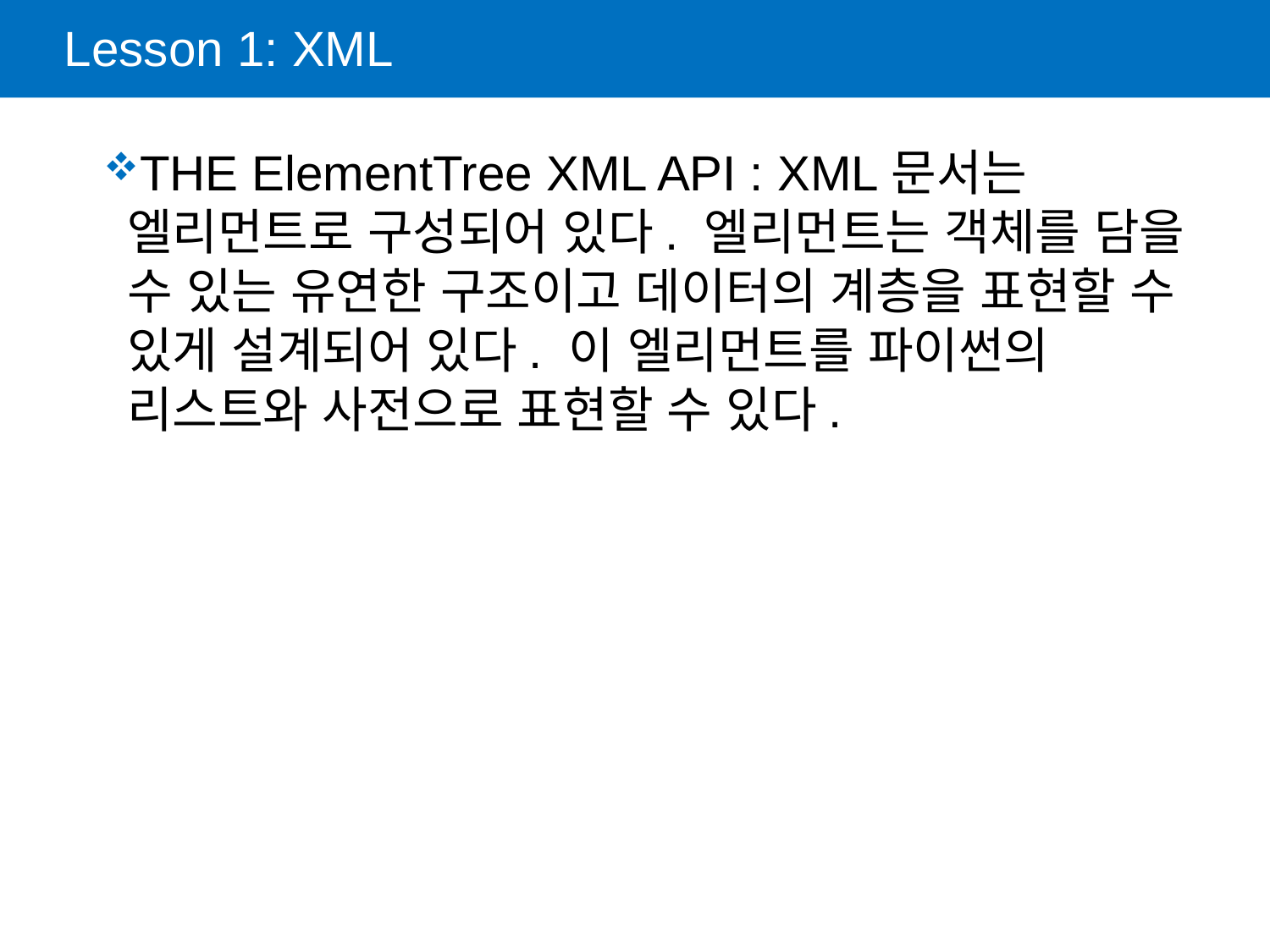

# Lesson 1: XML
THE ElementTree XML API : XML문서는 엘리먼트로 구성되어 있다. 엘리먼트는 객체를 담을 수 있는 유연한 구조이고 데이터의 계층을 표현할 수 있게 설계되어 있다. 이 엘리먼트를 파이썬의 리스트와 사전으로 표현할 수 있다.